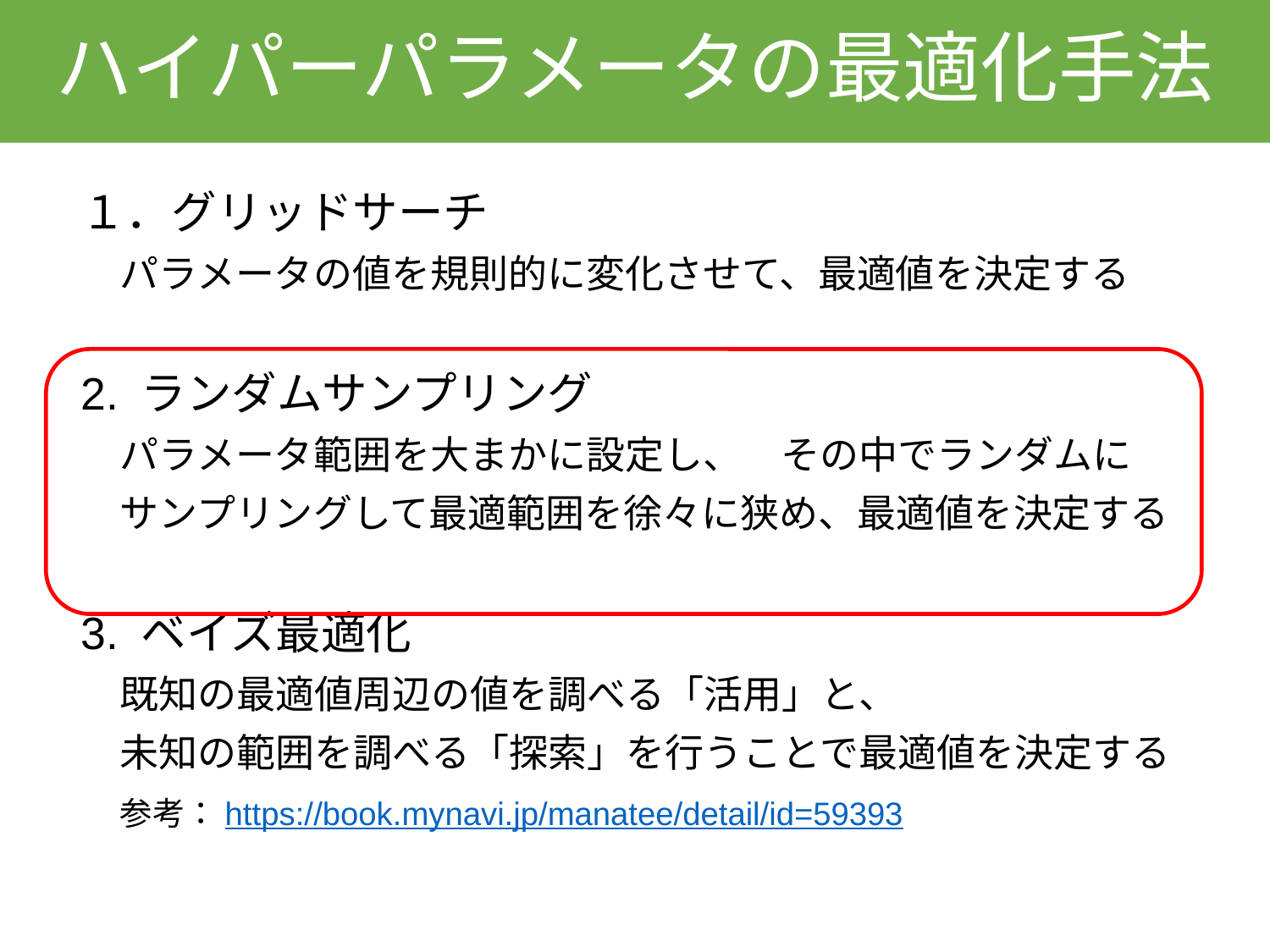

# ハイパーパラメータの最適化手法
3
１．グリッドサーチ
　パラメータの値を規則的に変化させて、最適値を決定する

2. ランダムサンプリング
　パラメータ範囲を大まかに設定し、　その中でランダムに
　サンプリングして最適範囲を徐々に狭め、最適値を決定する

3. ベイズ最適化
　既知の最適値周辺の値を調べる「活用」と、
　未知の範囲を調べる「探索」を行うことで最適値を決定する
　参考：https://book.mynavi.jp/manatee/detail/id=59393